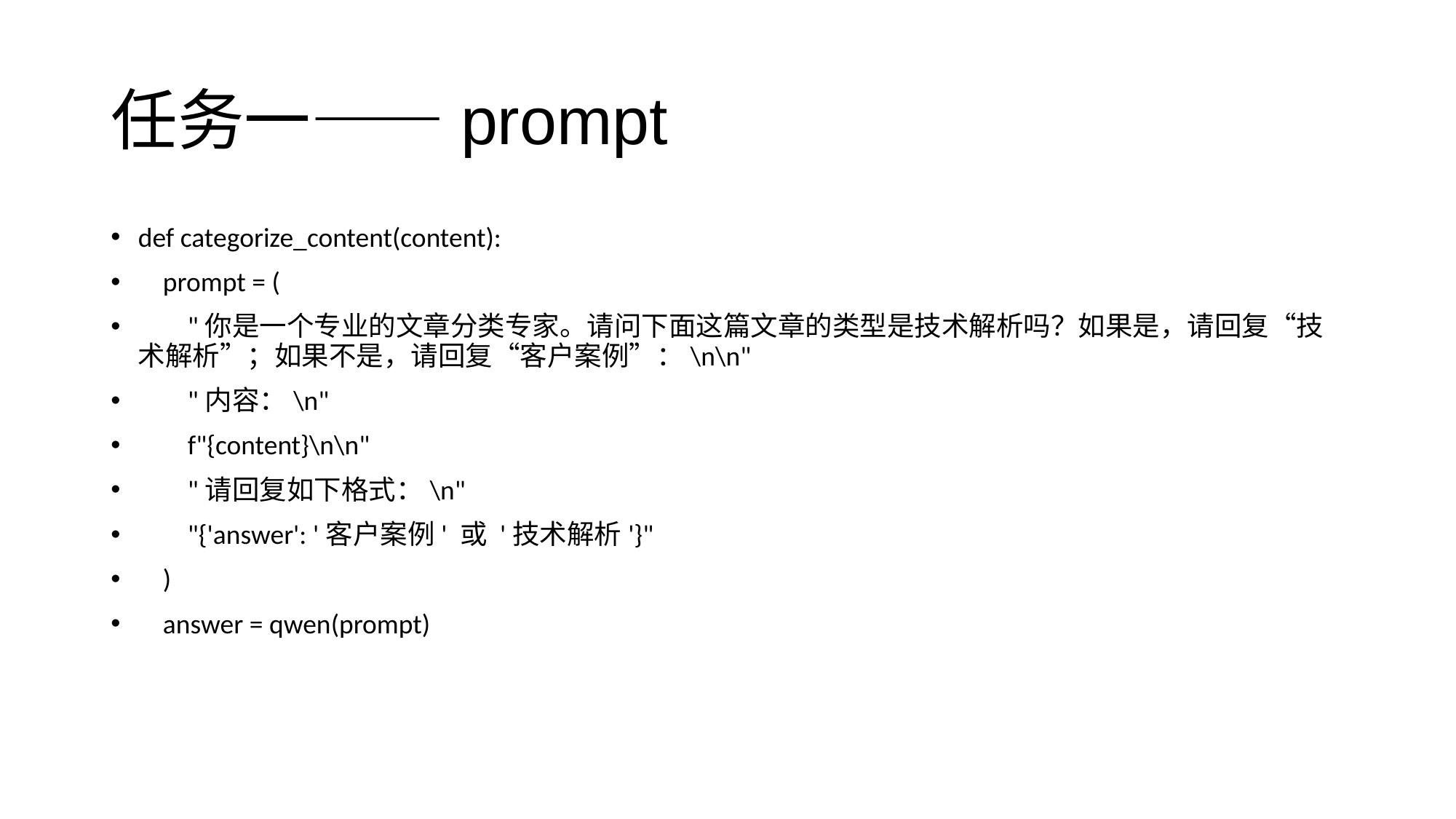

# 任务一——prompt
def categorize_content(content):
    prompt = (
        "你是一个专业的文章分类专家。请问下面这篇文章的类型是技术解析吗？如果是，请回复“技术解析”；如果不是，请回复“客户案例”：\n\n"
        "内容：\n"
        f"{content}\n\n"
        "请回复如下格式：\n"
        "{'answer': '客户案例' 或 '技术解析'}"
    )
    answer = qwen(prompt)